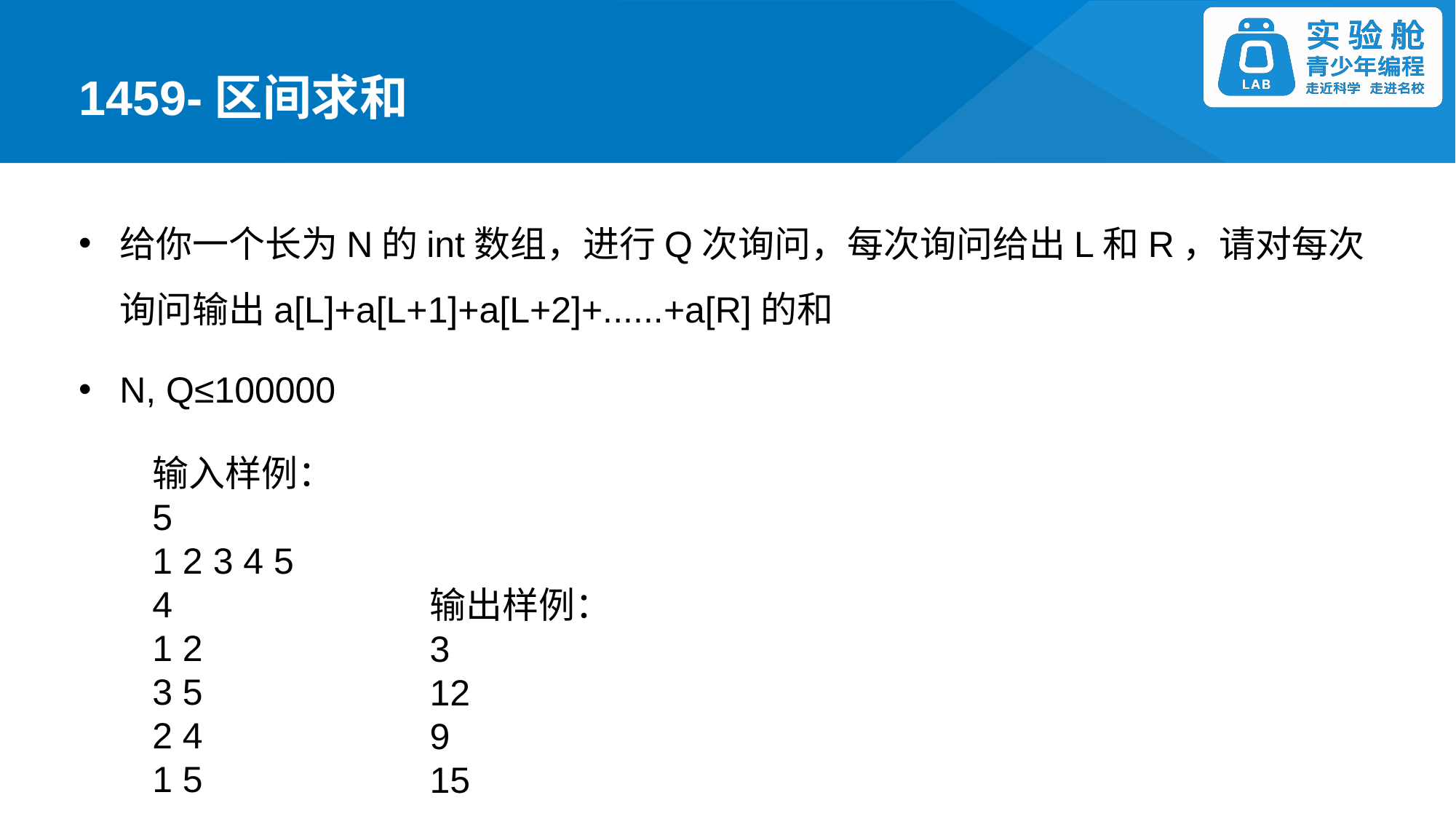

1459-区间求和
给你一个长为N的int数组，进行Q次询问，每次询问给出L和R，请对每次询问输出a[L]+a[L+1]+a[L+2]+......+a[R]的和
N, Q≤100000
输入样例：
5
1 2 3 4 5
4
1 2
3 5
2 4
1 5
输出样例：
3
12
9
15